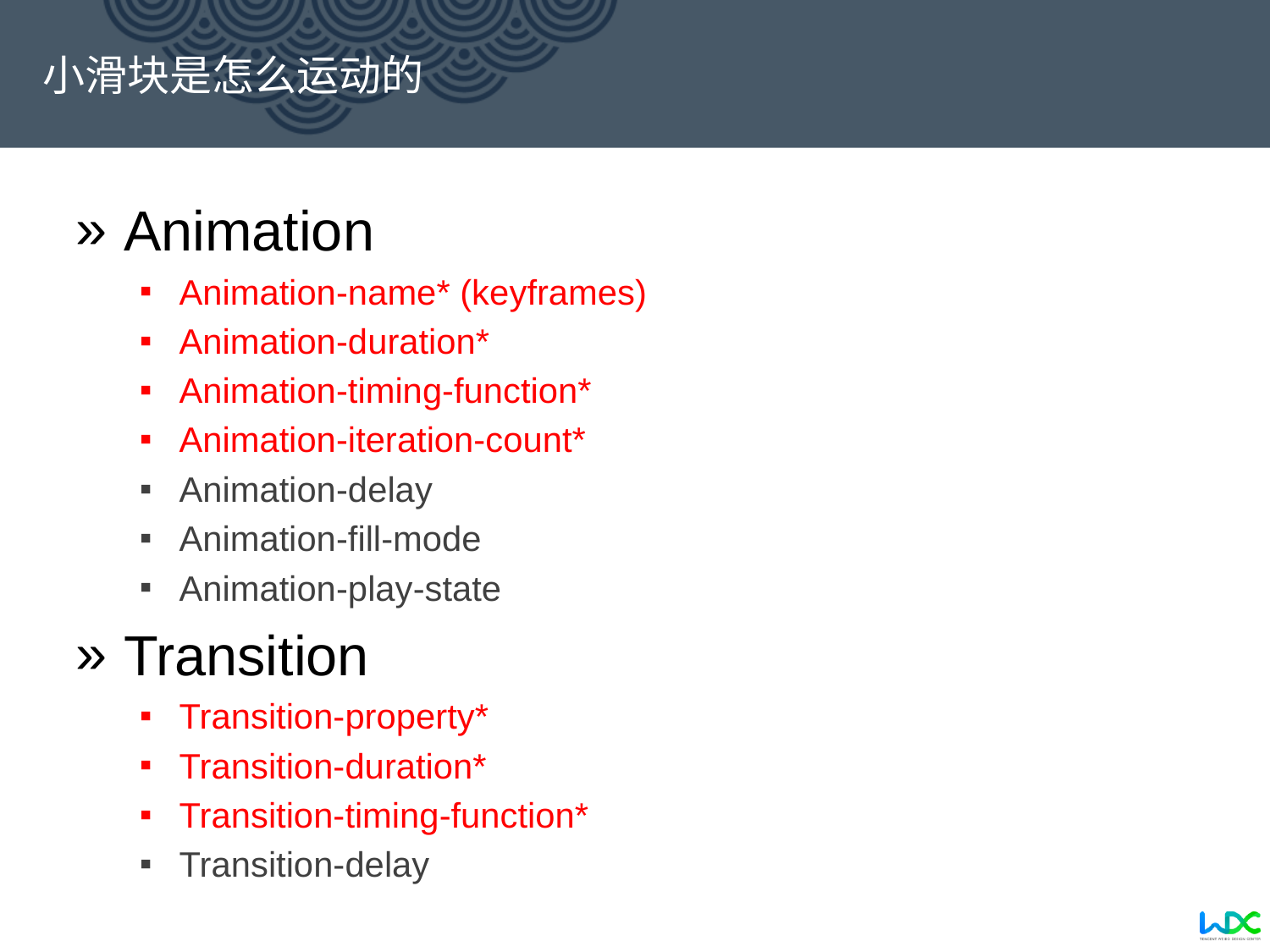

# 小滑块是怎么运动的
Animation
Animation-name* (keyframes)
Animation-duration*
Animation-timing-function*
Animation-iteration-count*
Animation-delay
Animation-fill-mode
Animation-play-state
Transition
Transition-property*
Transition-duration*
Transition-timing-function*
Transition-delay